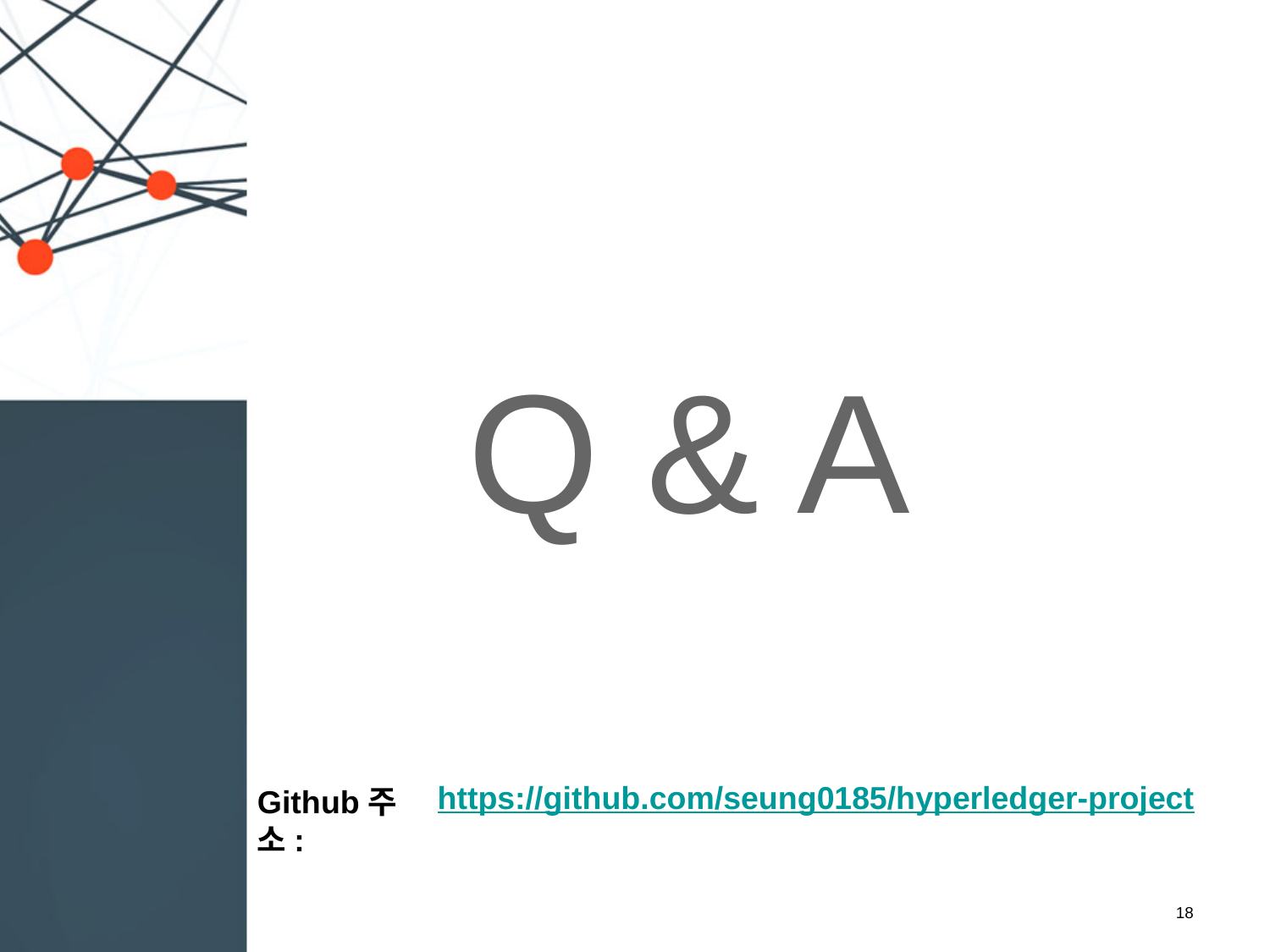

# Q & A
https://github.com/seung0185/hyperledger-project
Github주소:
18